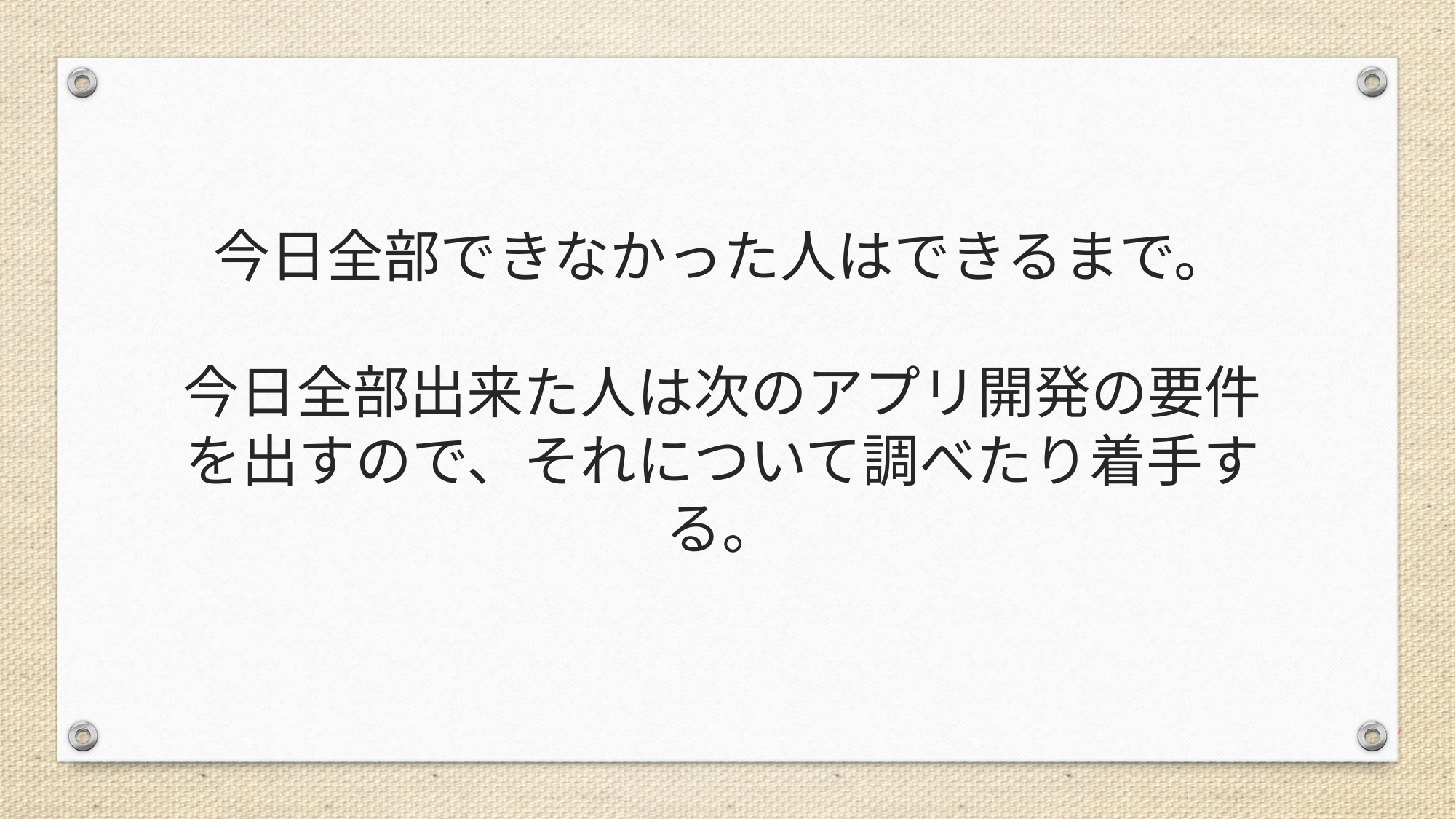

今日全部できなかった人はできるまで。
今日全部出来た人は次のアプリ開発の要件を出すので、それについて調べたり着手する。